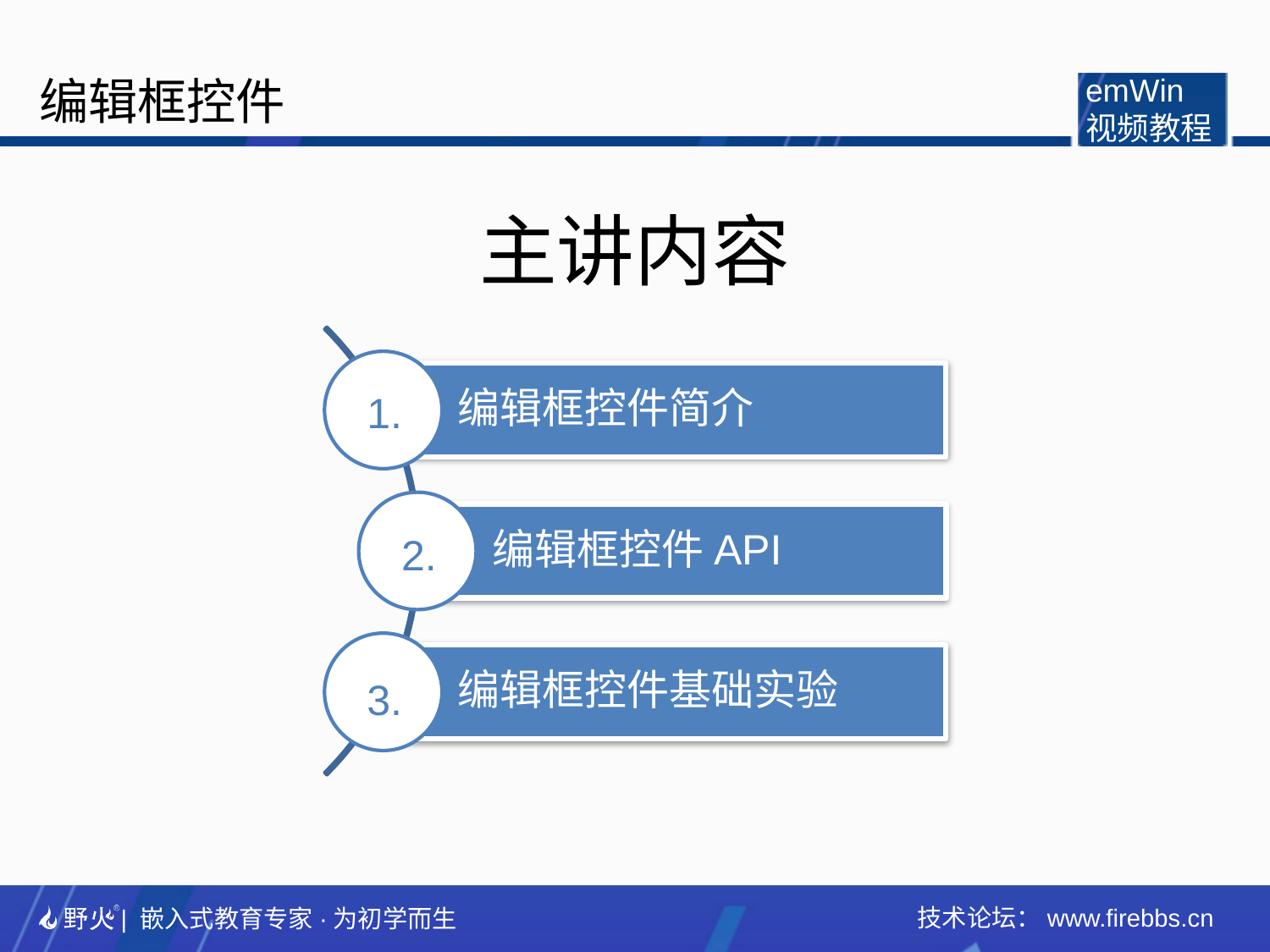

编辑框控件
emWin
视频教程
主讲内容
编辑框控件简介
编辑框控件API
编辑框控件基础实验
1.
2.
3.